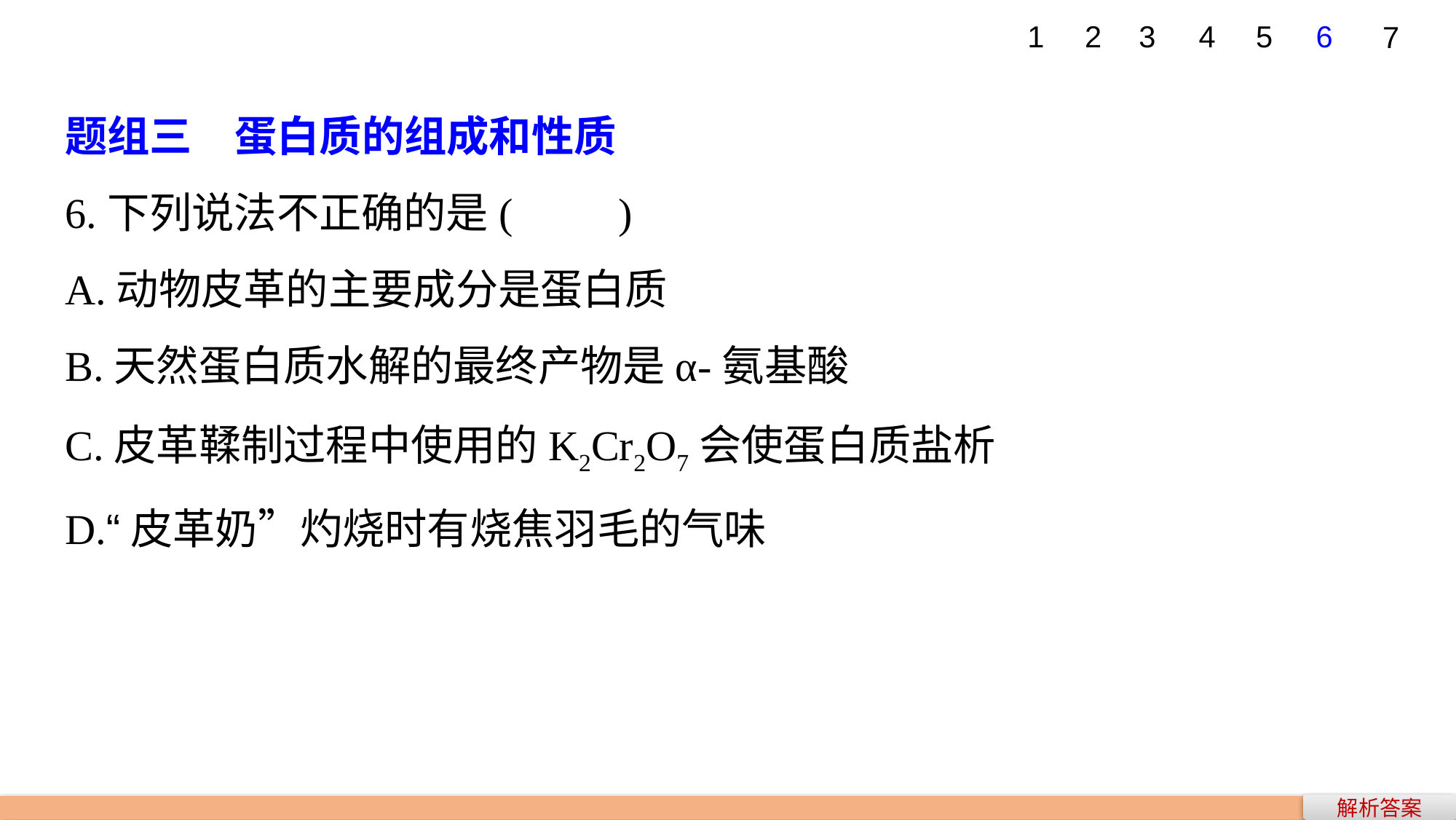

1
2
3
4
5
6
7
题组三　蛋白质的组成和性质
6.下列说法不正确的是(　　)
A.动物皮革的主要成分是蛋白质
B.天然蛋白质水解的最终产物是α­-氨基酸
C.皮革鞣制过程中使用的K2Cr2O7会使蛋白质盐析
D.“皮革奶”灼烧时有烧焦羽毛的气味
解析答案